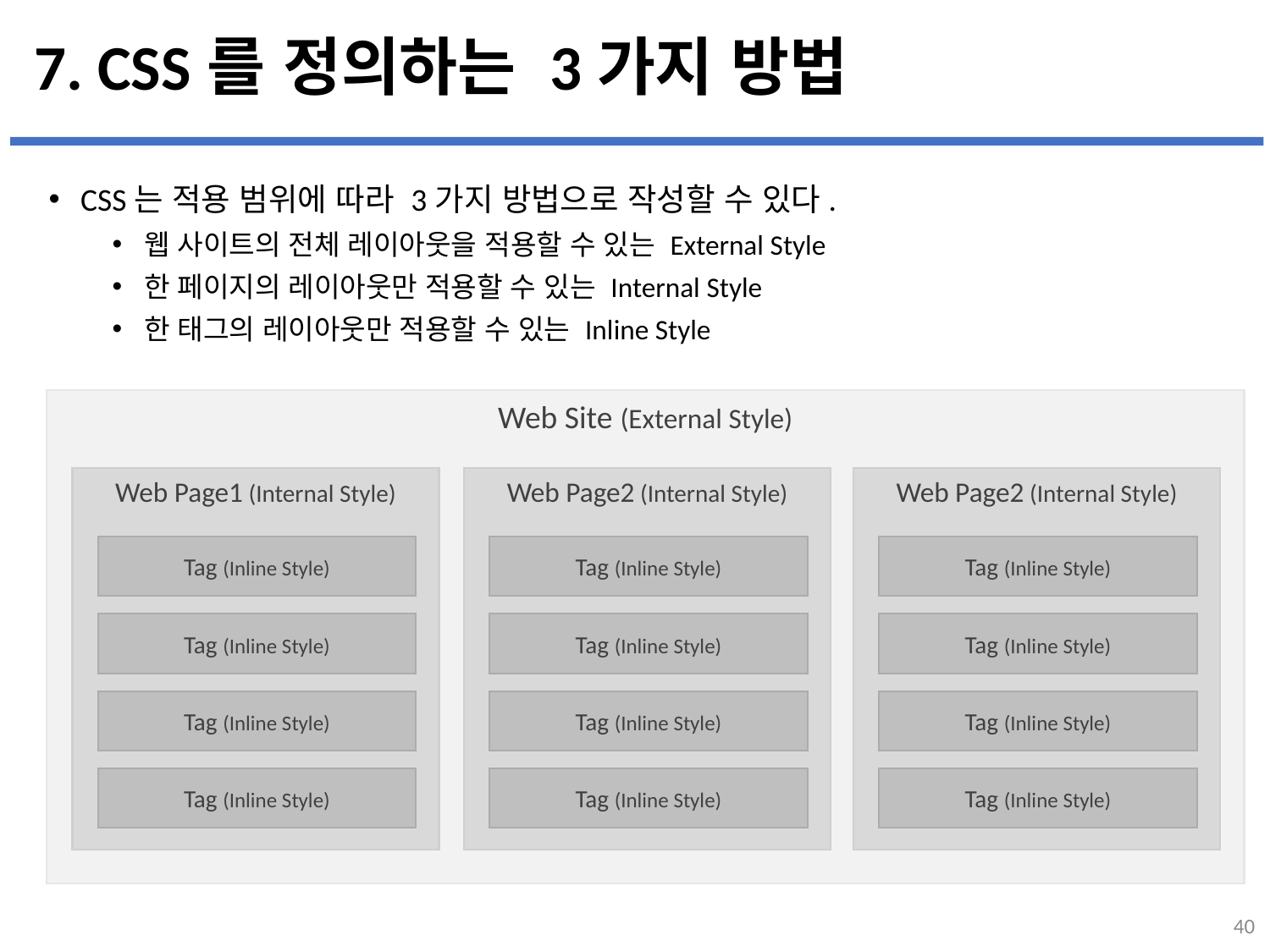

# 7. CSS를 정의하는 3가지 방법
CSS는 적용 범위에 따라 3가지 방법으로 작성할 수 있다.
웹 사이트의 전체 레이아웃을 적용할 수 있는 External Style
한 페이지의 레이아웃만 적용할 수 있는 Internal Style
한 태그의 레이아웃만 적용할 수 있는 Inline Style
Web Site (External Style)
Web Page1 (Internal Style)
Web Page2 (Internal Style)
Web Page2 (Internal Style)
Tag (Inline Style)
Tag (Inline Style)
Tag (Inline Style)
Tag (Inline Style)
Tag (Inline Style)
Tag (Inline Style)
Tag (Inline Style)
Tag (Inline Style)
Tag (Inline Style)
Tag (Inline Style)
Tag (Inline Style)
Tag (Inline Style)
40